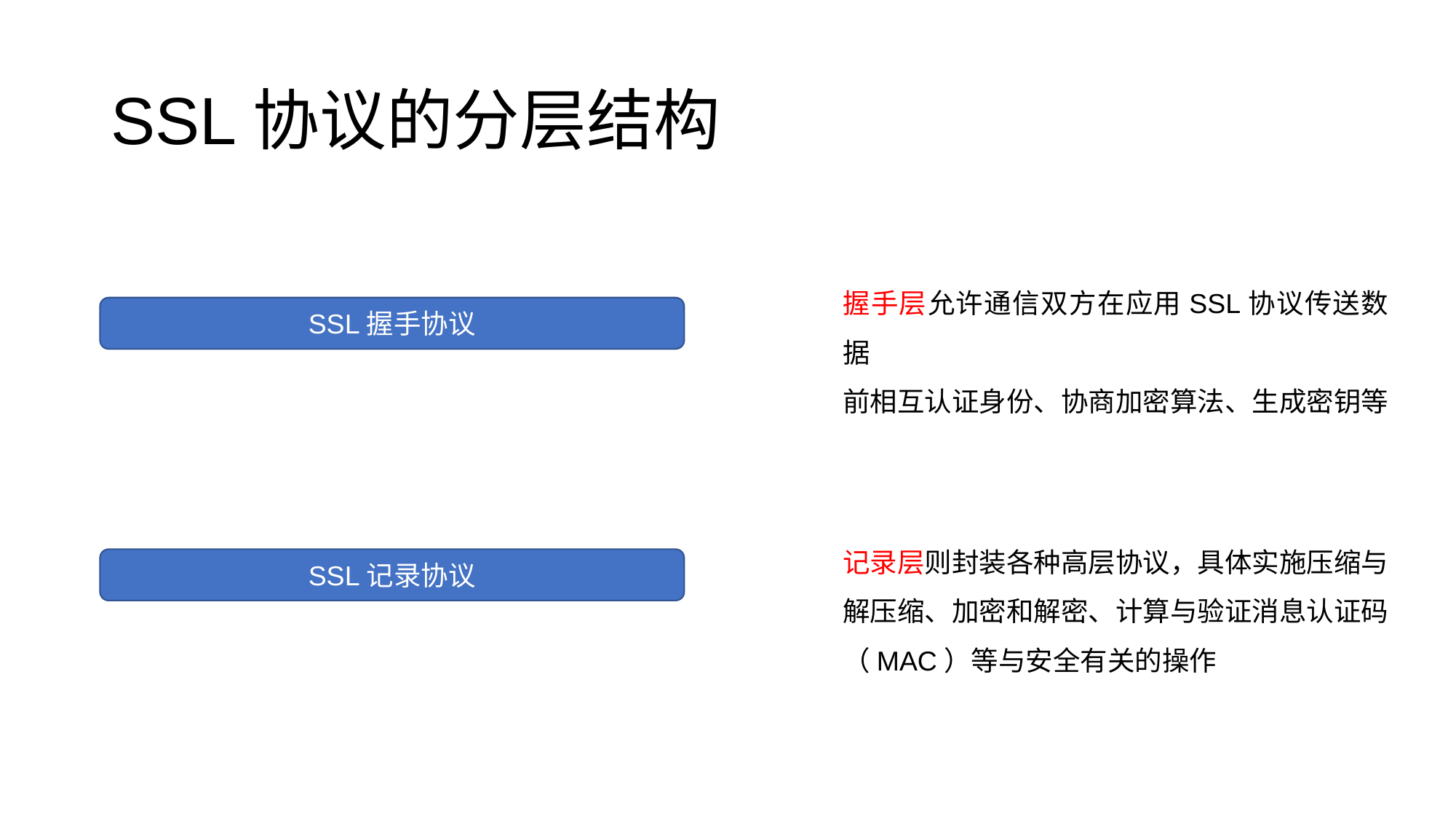

# SSL协议的分层结构
握手层允许通信双方在应用SSL协议传送数据
前相互认证身份、协商加密算法、生成密钥等
SSL握手协议
记录层则封装各种高层协议，具体实施压缩与
解压缩、加密和解密、计算与验证消息认证码
（MAC）等与安全有关的操作
SSL记录协议